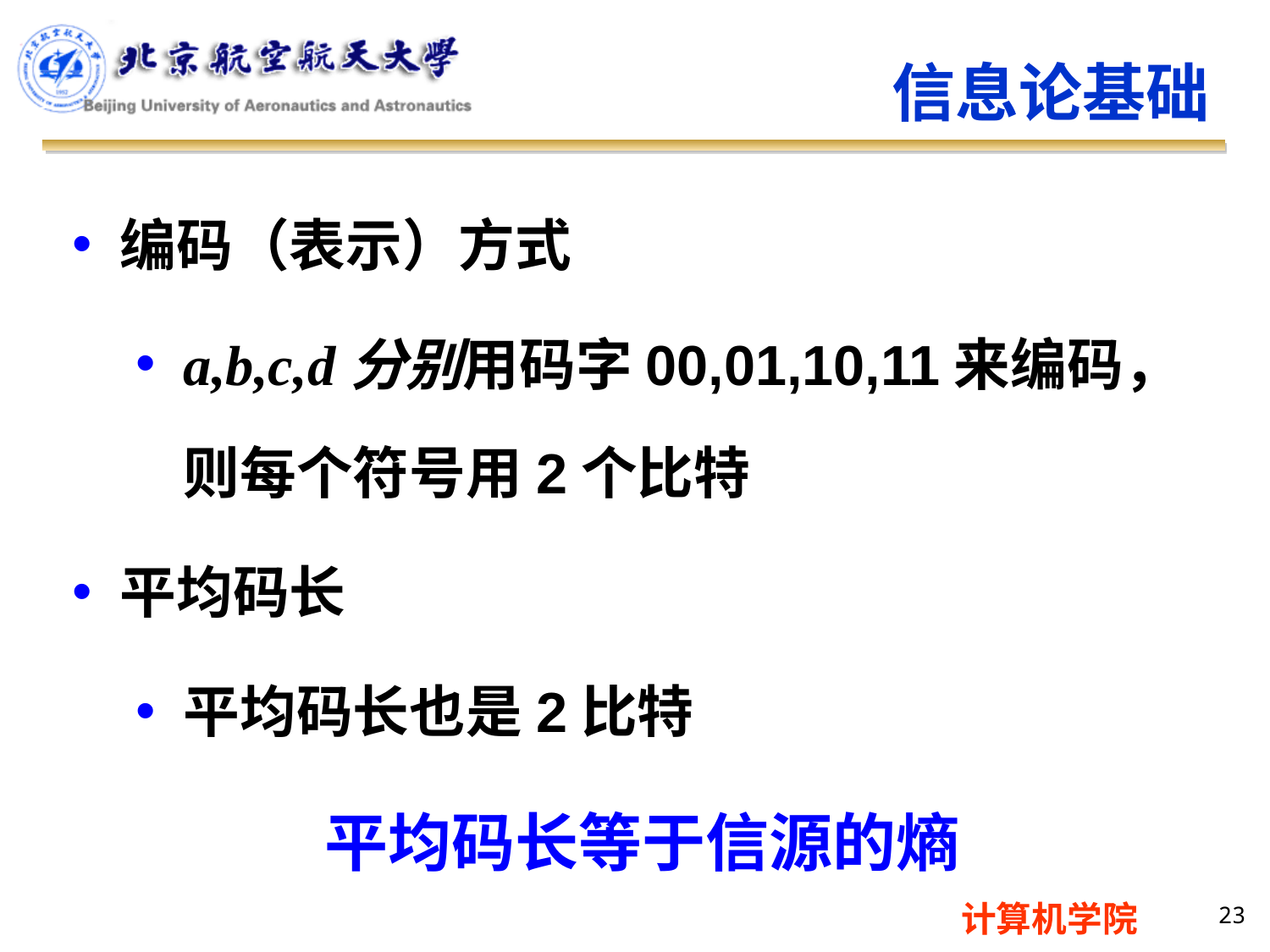

信息论基础
编码（表示）方式
a,b,c,d分别用码字00,01,10,11来编码，则每个符号用2个比特
平均码长
平均码长也是2比特
平均码长等于信源的熵
23